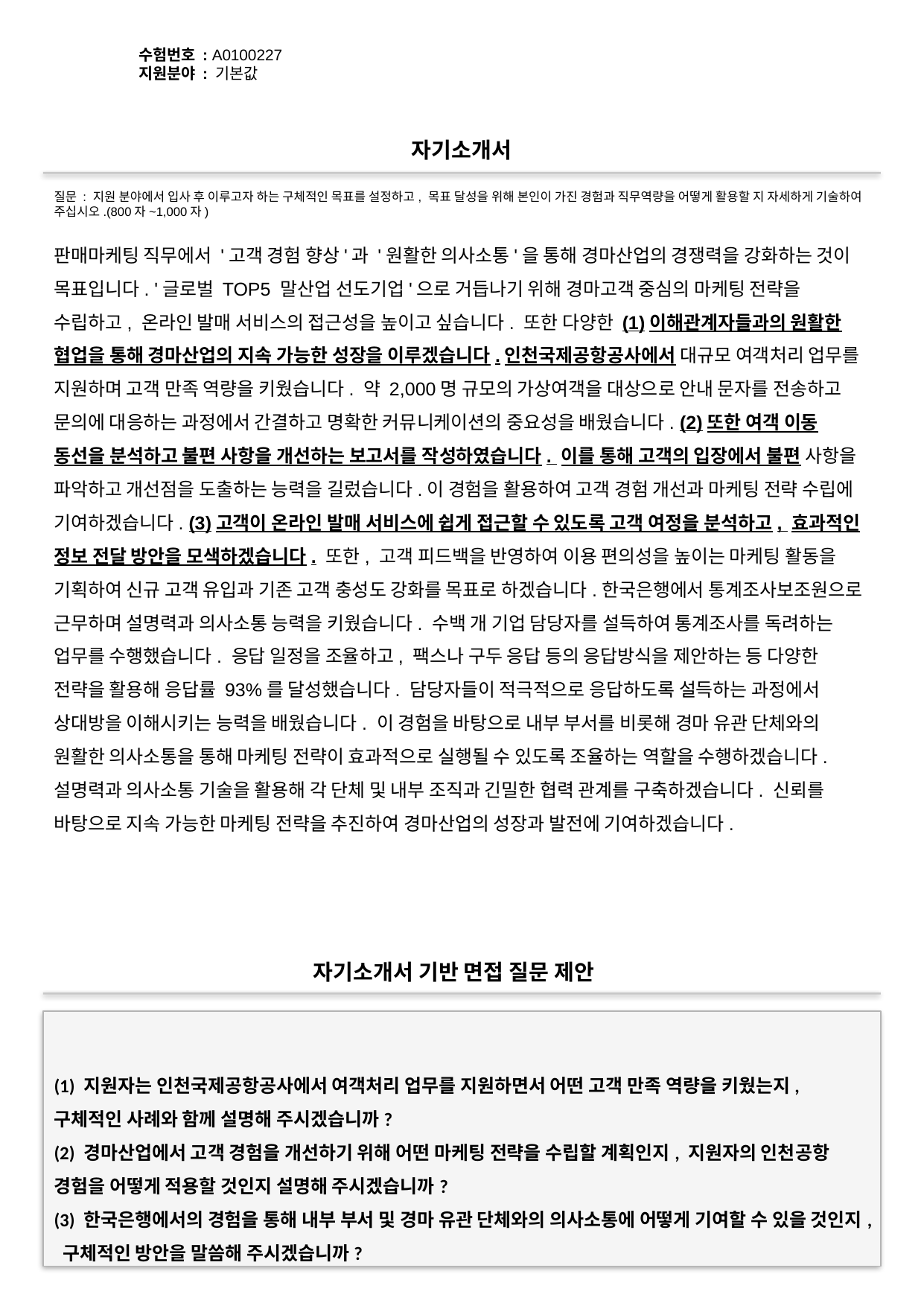

수험번호 : A0100227
지원분야 : 기본값
#

자기소개서

질문 : 지원 분야에서 입사 후 이루고자 하는 구체적인 목표를 설정하고, 목표 달성을 위해 본인이 가진 경험과 직무역량을 어떻게 활용할 지 자세하게 기술하여 주십시오.(800자~1,000자)

판매마케팅 직무에서 '고객 경험 향상'과 '원활한 의사소통'을 통해 경마산업의 경쟁력을 강화하는 것이 목표입니다. '글로벌 TOP5 말산업 선도기업'으로 거듭나기 위해 경마고객 중심의 마케팅 전략을 수립하고, 온라인 발매 서비스의 접근성을 높이고 싶습니다. 또한 다양한 (1)이해관계자들과의 원활한 협업을 통해 경마산업의 지속 가능한 성장을 이루겠습니다.인천국제공항공사에서 대규모 여객처리 업무를 지원하며 고객 만족 역량을 키웠습니다. 약 2,000명 규모의 가상여객을 대상으로 안내 문자를 전송하고 문의에 대응하는 과정에서 간결하고 명확한 커뮤니케이션의 중요성을 배웠습니다. (2)또한 여객 이동 동선을 분석하고 불편 사항을 개선하는 보고서를 작성하였습니다. 이를 통해 고객의 입장에서 불편 사항을 파악하고 개선점을 도출하는 능력을 길렀습니다.이 경험을 활용하여 고객 경험 개선과 마케팅 전략 수립에 기여하겠습니다. (3)고객이 온라인 발매 서비스에 쉽게 접근할 수 있도록 고객 여정을 분석하고, 효과적인 정보 전달 방안을 모색하겠습니다. 또한, 고객 피드백을 반영하여 이용 편의성을 높이는 마케팅 활동을 기획하여 신규 고객 유입과 기존 고객 충성도 강화를 목표로 하겠습니다.한국은행에서 통계조사보조원으로 근무하며 설명력과 의사소통 능력을 키웠습니다. 수백 개 기업 담당자를 설득하여 통계조사를 독려하는 업무를 수행했습니다. 응답 일정을 조율하고, 팩스나 구두 응답 등의 응답방식을 제안하는 등 다양한 전략을 활용해 응답률 93%를 달성했습니다. 담당자들이 적극적으로 응답하도록 설득하는 과정에서 상대방을 이해시키는 능력을 배웠습니다. 이 경험을 바탕으로 내부 부서를 비롯해 경마 유관 단체와의 원활한 의사소통을 통해 마케팅 전략이 효과적으로 실행될 수 있도록 조율하는 역할을 수행하겠습니다. 설명력과 의사소통 기술을 활용해 각 단체 및 내부 조직과 긴밀한 협력 관계를 구축하겠습니다. 신뢰를 바탕으로 지속 가능한 마케팅 전략을 추진하여 경마산업의 성장과 발전에 기여하겠습니다.

자기소개서 기반 면접 질문 제안

(1) 지원자는 인천국제공항공사에서 여객처리 업무를 지원하면서 어떤 고객 만족 역량을 키웠는지, 구체적인 사례와 함께 설명해 주시겠습니까?
(2) 경마산업에서 고객 경험을 개선하기 위해 어떤 마케팅 전략을 수립할 계획인지, 지원자의 인천공항 경험을 어떻게 적용할 것인지 설명해 주시겠습니까?
(3) 한국은행에서의 경험을 통해 내부 부서 및 경마 유관 단체와의 의사소통에 어떻게 기여할 수 있을 것인지, 구체적인 방안을 말씀해 주시겠습니까?